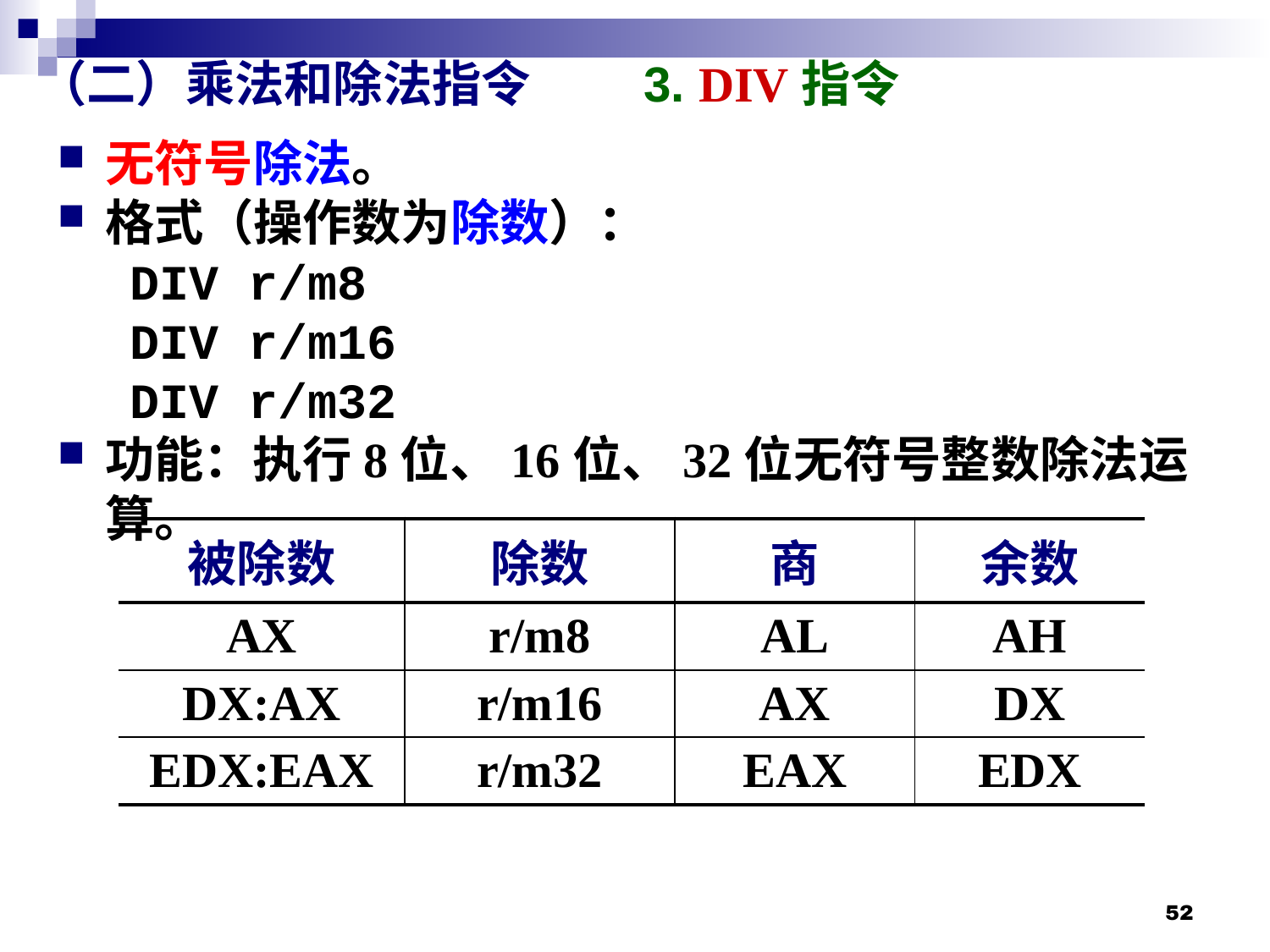

# （二）乘法和除法指令         3. DIV指令
无符号除法。
格式（操作数为除数）：
DIV r/m8
DIV r/m16
DIV r/m32
功能：执行8位、16位、32位无符号整数除法运算。
| 被除数 | 除数 | 商 | 余数 |
| --- | --- | --- | --- |
| AX | r/m8 | AL | AH |
| DX:AX | r/m16 | AX | DX |
| EDX:EAX | r/m32 | EAX | EDX |
52